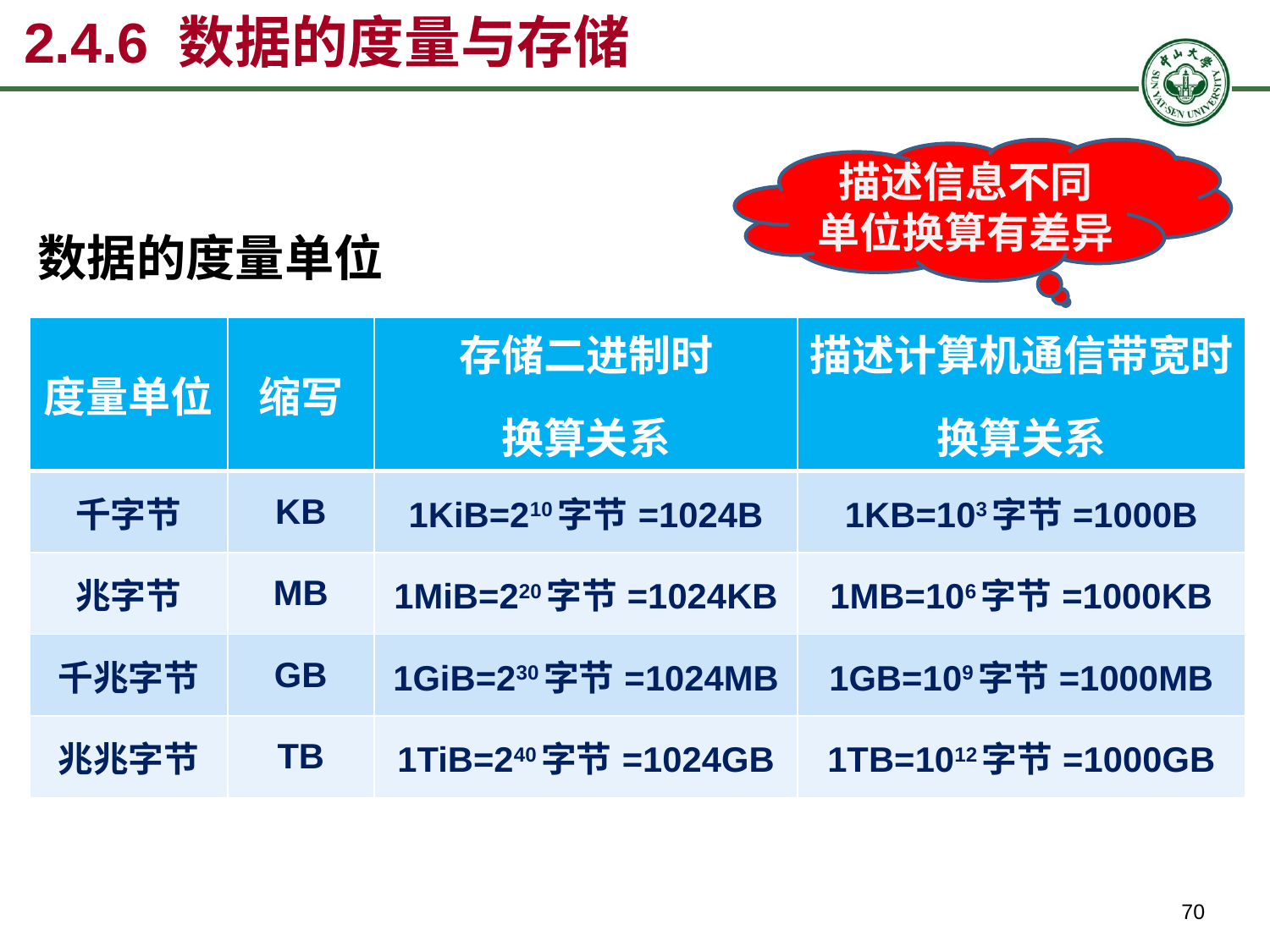

# 2.4.6 数据的度量与存储

描述信息不同
单位换算有差异
数据的度量单位
| 度量单位 | 缩写 | 存储二进制时 换算关系 | 描述计算机通信带宽时 换算关系 |
| --- | --- | --- | --- |
| 千字节 | KB | 1KiB=210字节=1024B | 1KB=103字节=1000B |
| 兆字节 | MB | 1MiB=220字节=1024KB | 1MB=106字节=1000KB |
| 千兆字节 | GB | 1GiB=230字节=1024MB | 1GB=109字节=1000MB |
| 兆兆字节 | TB | 1TiB=240字节=1024GB | 1TB=1012字节=1000GB |